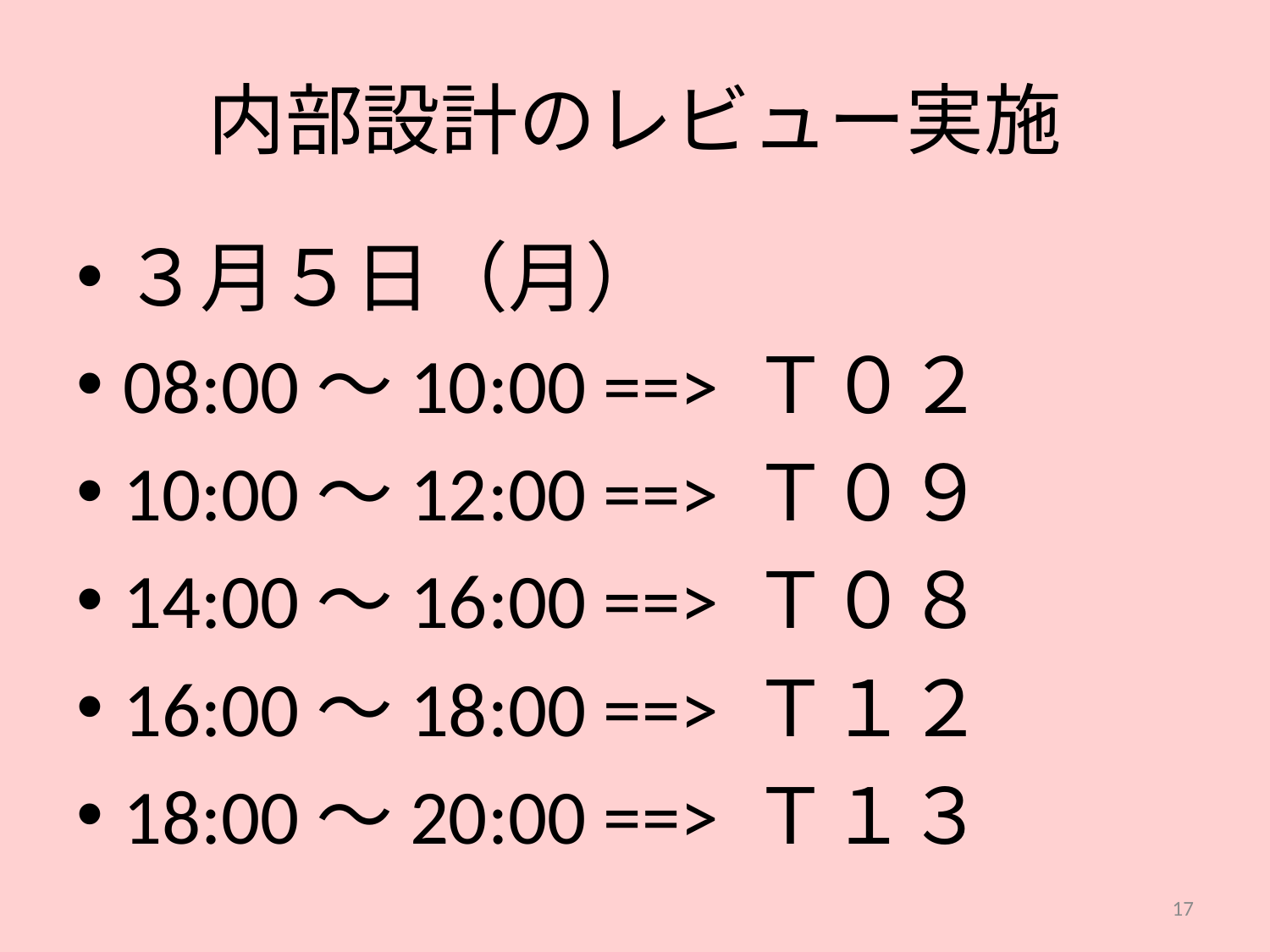

# 内部設計のレビュー実施
３月５日（月）
08:00～10:00 ==> Ｔ０２
10:00～12:00 ==> Ｔ０９
14:00～16:00 ==> Ｔ０８
16:00～18:00 ==> Ｔ１２
18:00～20:00 ==> Ｔ１３
17